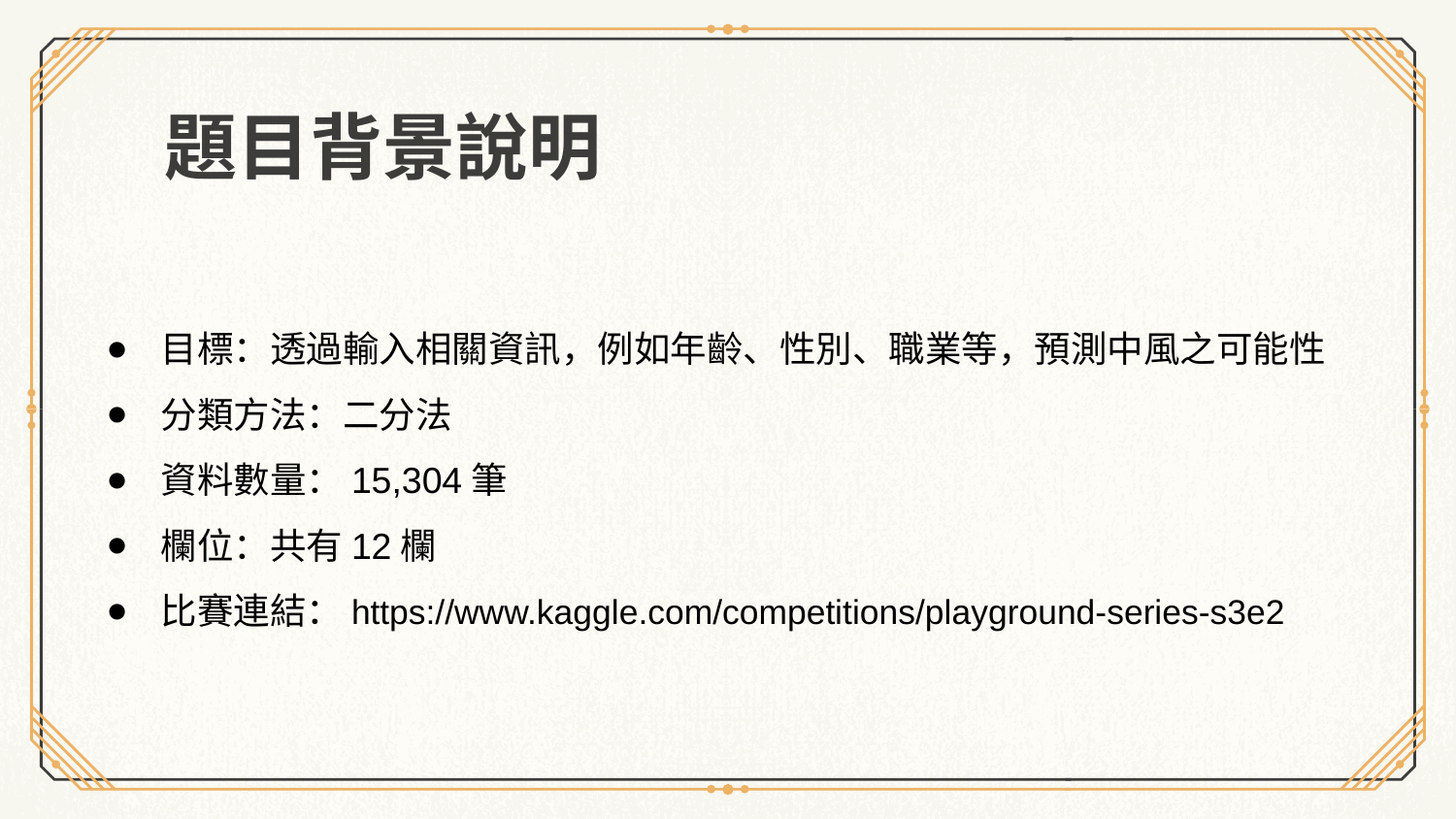

# 題目背景說明
目標：透過輸入相關資訊，例如年齡、性別、職業等，預測中風之可能性
分類方法：二分法
資料數量：15,304筆
欄位：共有12欄
比賽連結：https://www.kaggle.com/competitions/playground-series-s3e2